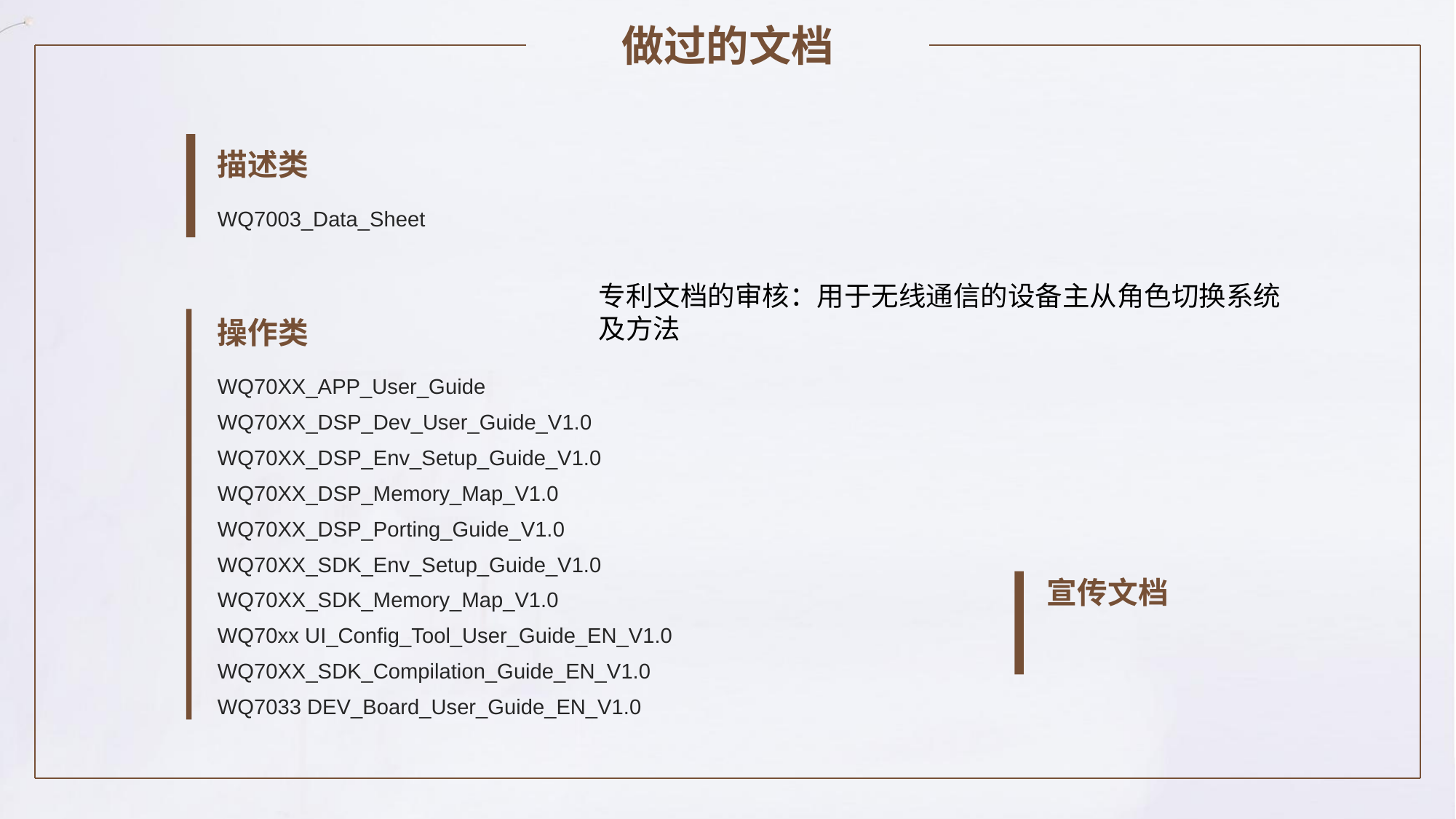

做过的文档

描述类
WQ7003_Data_Sheet
专利文档的审核：用于无线通信的设备主从角色切换系统及方法
操作类
WQ70XX_APP_User_Guide
WQ70XX_DSP_Dev_User_Guide_V1.0
WQ70XX_DSP_Env_Setup_Guide_V1.0
WQ70XX_DSP_Memory_Map_V1.0
WQ70XX_DSP_Porting_Guide_V1.0
WQ70XX_SDK_Env_Setup_Guide_V1.0
WQ70XX_SDK_Memory_Map_V1.0
WQ70xx UI_Config_Tool_User_Guide_EN_V1.0
WQ70XX_SDK_Compilation_Guide_EN_V1.0
WQ7033 DEV_Board_User_Guide_EN_V1.0

宣传文档